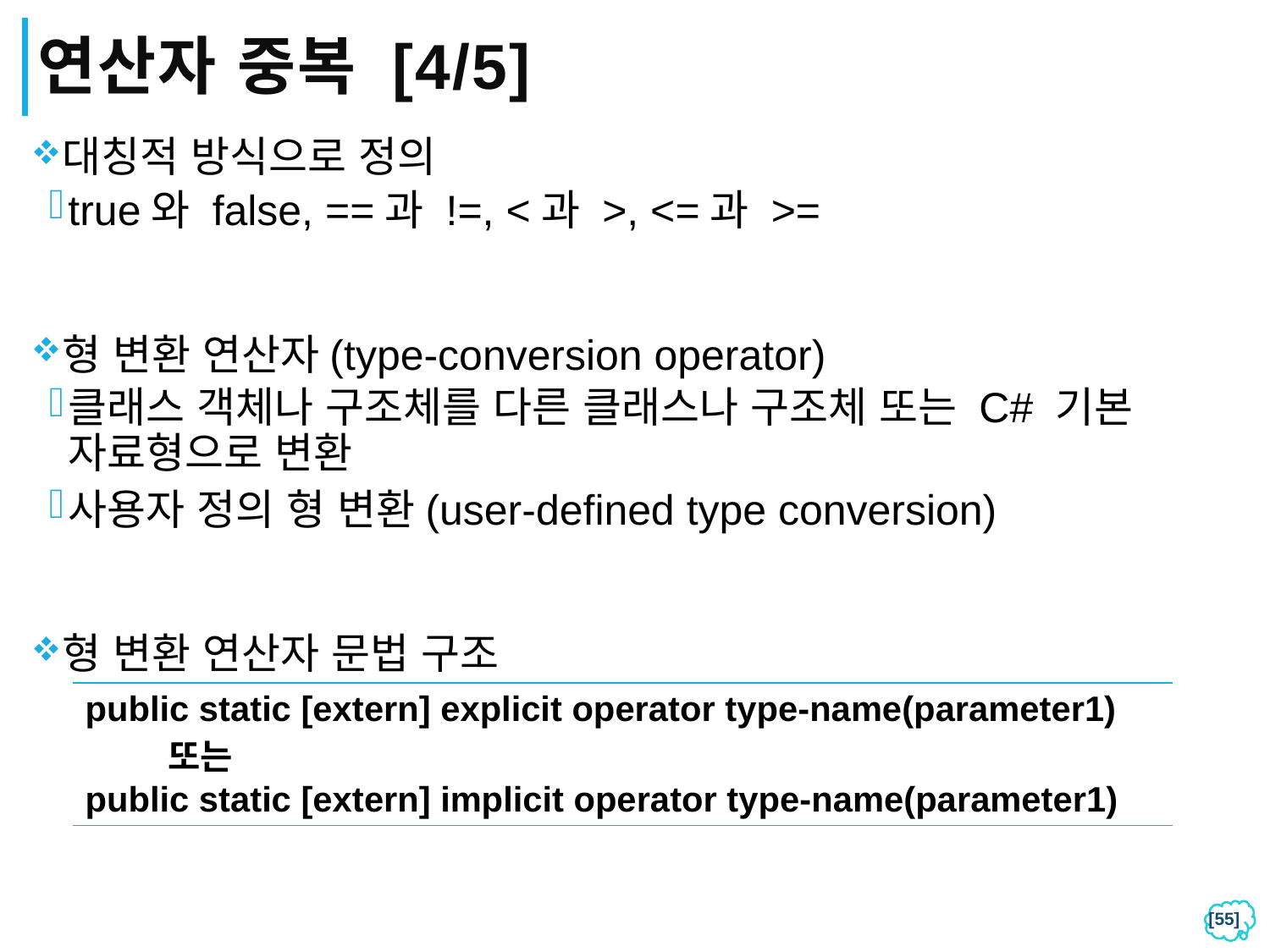

# 연산자 중복 [4/5]
대칭적 방식으로 정의
true와 false, ==과 !=, <과 >, <=과 >=

형 변환 연산자(type-conversion operator)
클래스 객체나 구조체를 다른 클래스나 구조체 또는 C# 기본 자료형으로 변환
사용자 정의 형 변환(user-defined type conversion)

형 변환 연산자 문법 구조
| public static [extern] explicit operator type-name(parameter1)          또는 public static [extern] implicit operator type-name(parameter1) |
| --- |
[55]